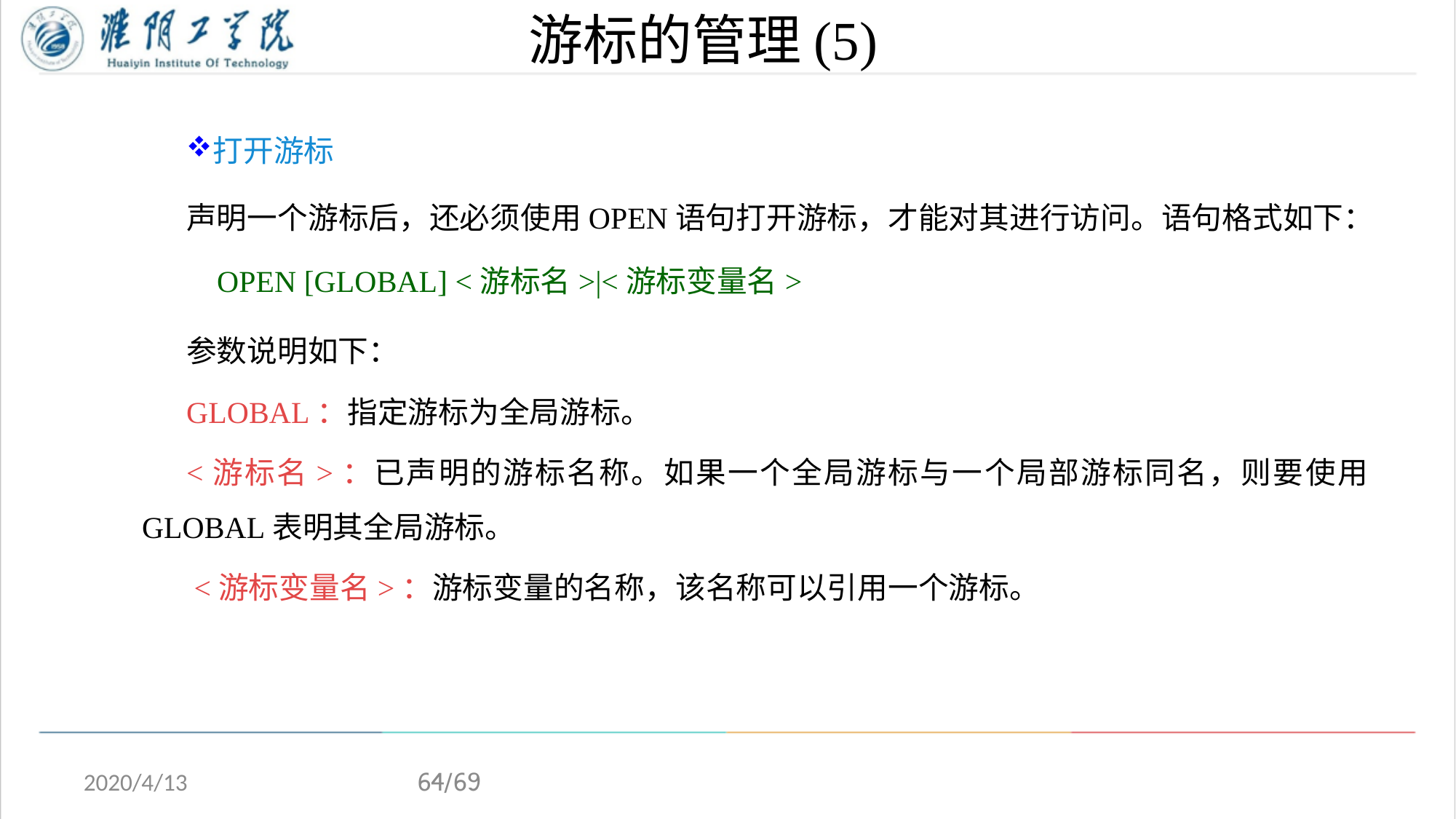

# 游标的管理(5)
打开游标
声明一个游标后，还必须使用OPEN语句打开游标，才能对其进行访问。语句格式如下：
    OPEN [GLOBAL] <游标名>|<游标变量名>
参数说明如下：
GLOBAL：指定游标为全局游标。
<游标名>：已声明的游标名称。如果一个全局游标与一个局部游标同名，则要使用GLOBAL表明其全局游标。
 <游标变量名>：游标变量的名称，该名称可以引用一个游标。

64/69
2020/4/13